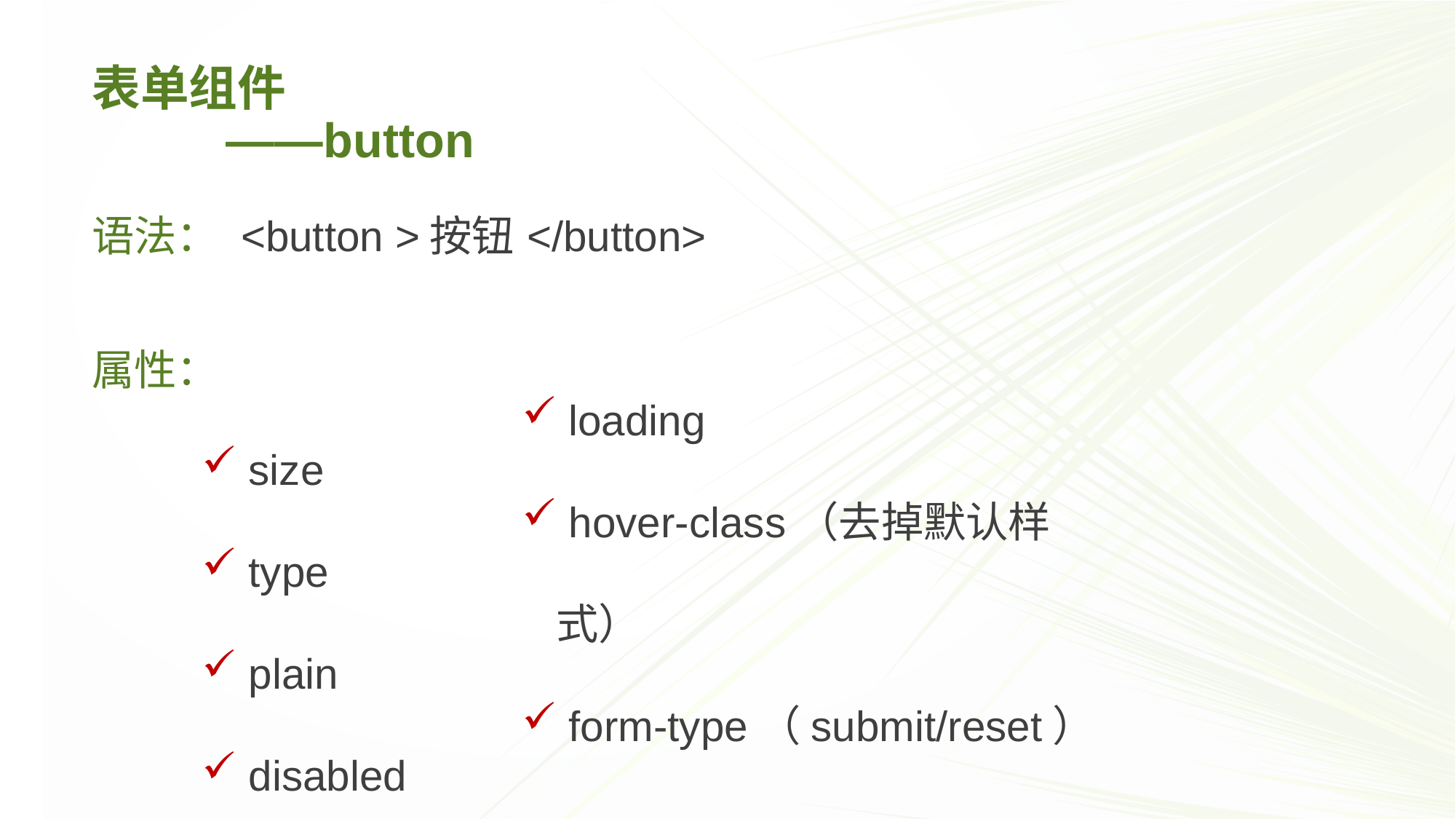

表单组件
          ——button
语法： <button >按钮</button>
属性：
 loading
 hover-class（去掉默认样式）
 form-type（submit/reset）
 size
 type
 plain
 disabled